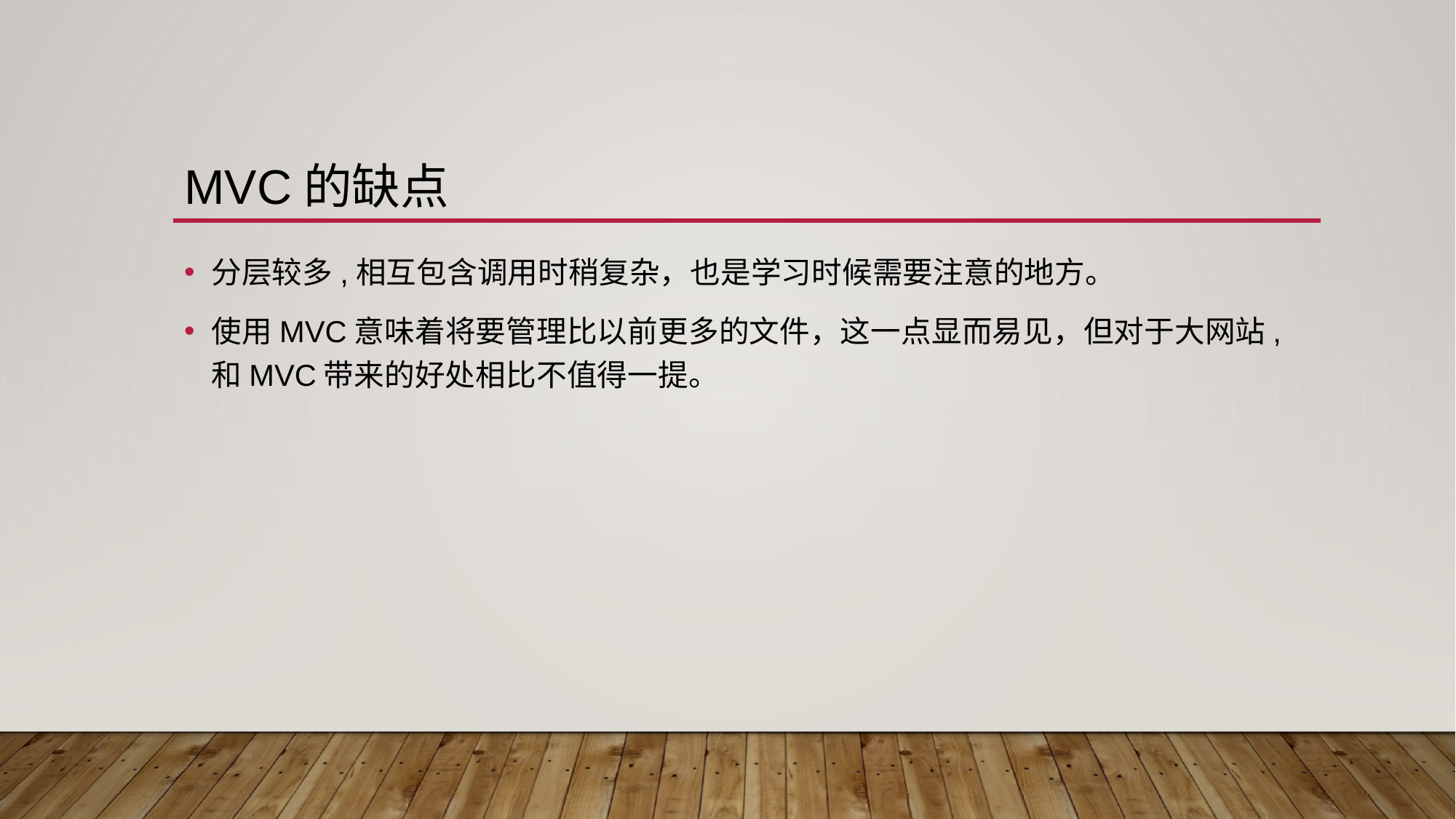

# mvc的缺点
分层较多,相互包含调用时稍复杂，也是学习时候需要注意的地方。
使用MVC意味着将要管理比以前更多的文件，这一点显而易见，但对于大网站,和MVC带来的好处相比不值得一提。